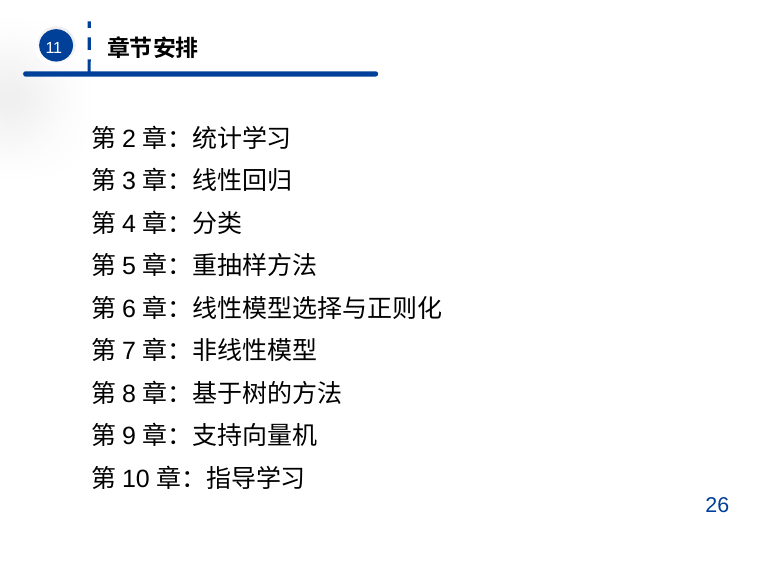

11
章节安排

第2章：统计学习
第3章：线性回归
第4章：分类
第5章：重抽样方法
第6章：线性模型选择与正则化
第7章：非线性模型
第8章：基于树的方法
第9章：支持向量机
第10章：指导学习